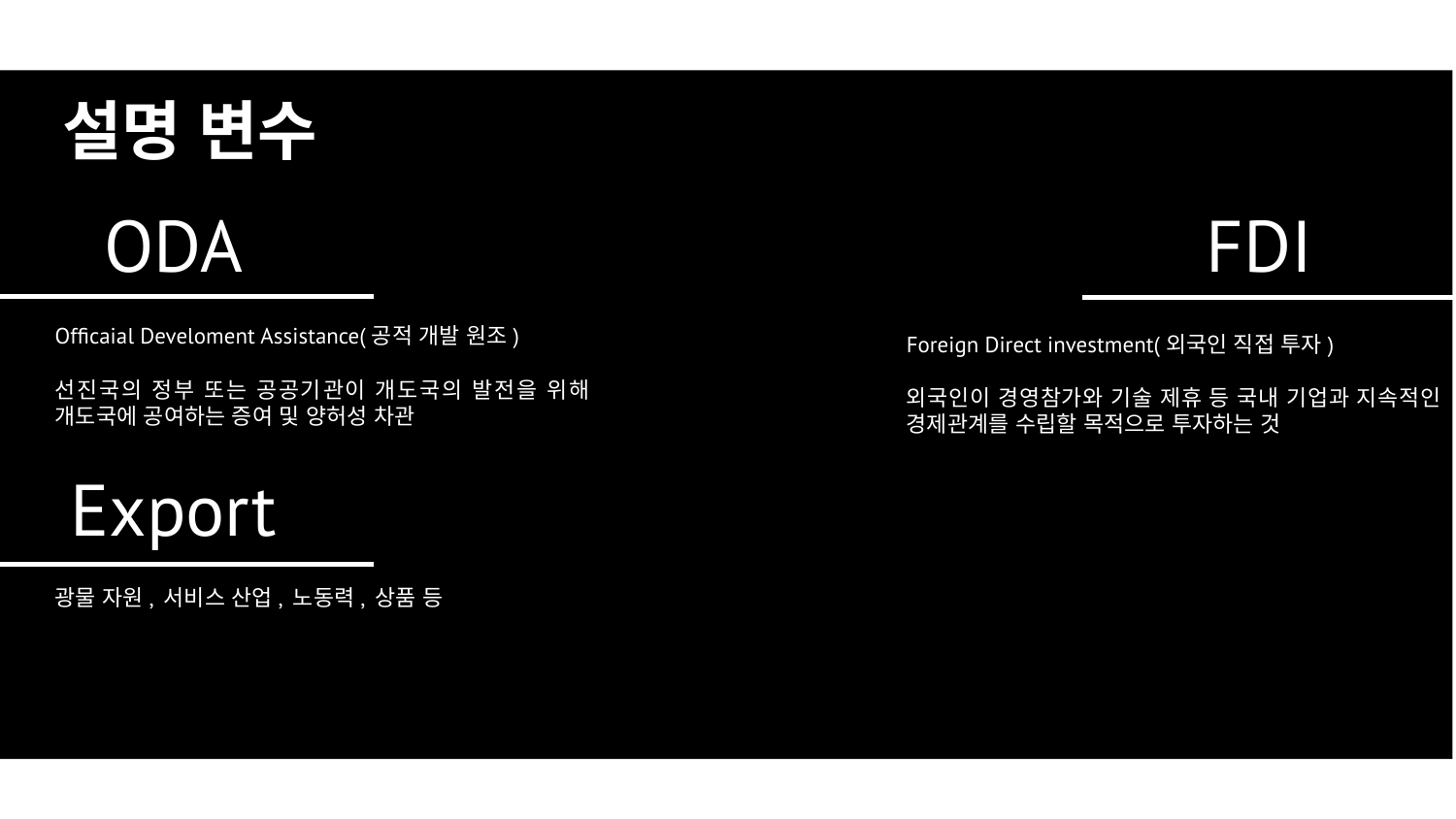

설명 변수
ODA
FDI
Officaial Develoment Assistance(공적 개발 원조)

선진국의 정부 또는 공공기관이 개도국의 발전을 위해 개도국에 공여하는 증여 및 양허성 차관
Foreign Direct investment(외국인 직접 투자)

외국인이 경영참가와 기술 제휴 등 국내 기업과 지속적인 경제관계를 수립할 목적으로 투자하는 것
Export
광물 자원, 서비스 산업, 노동력, 상품 등